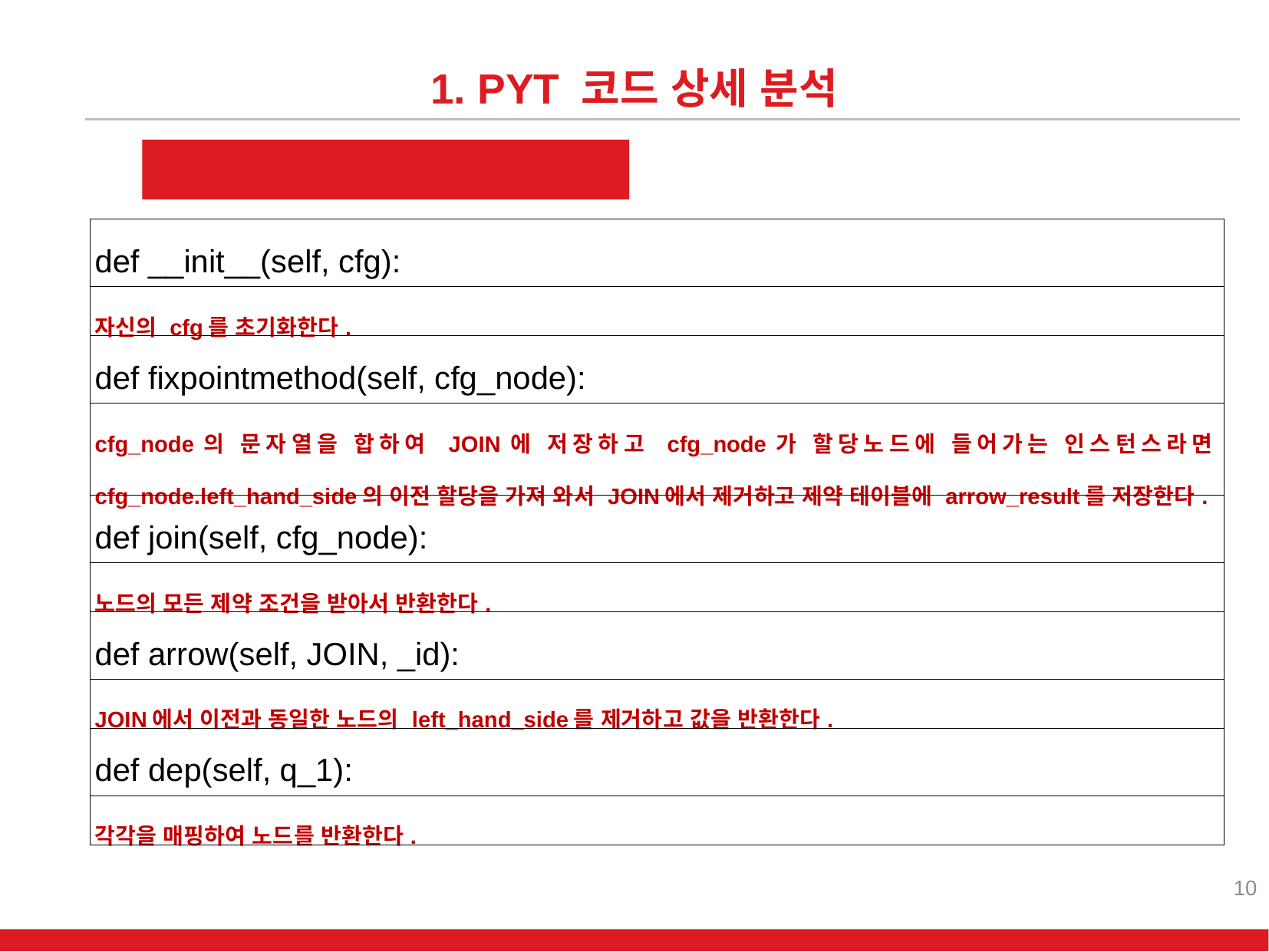

1. PYT 코드 상세 분석
reaching_definitions_taint.py
| def \_\_init\_\_(self, cfg): |
| --- |
| 자신의 cfg를 초기화한다. |
| def fixpointmethod(self, cfg\_node): |
| cfg\_node의 문자열을 합하여 JOIN에 저장하고 cfg\_node가 할당노드에 들어가는 인스턴스라면cfg\_node.left\_hand\_side의 이전 할당을 가져 와서 JOIN에서 제거하고 제약 테이블에 arrow\_result를 저장한다. |
| def join(self, cfg\_node): |
| 노드의 모든 제약 조건을 받아서 반환한다. |
| def arrow(self, JOIN, \_id): |
| JOIN에서 이전과 동일한 노드의 left\_hand\_side를 제거하고 값을 반환한다. |
| def dep(self, q\_1): |
| 각각을 매핑하여 노드를 반환한다. |
10